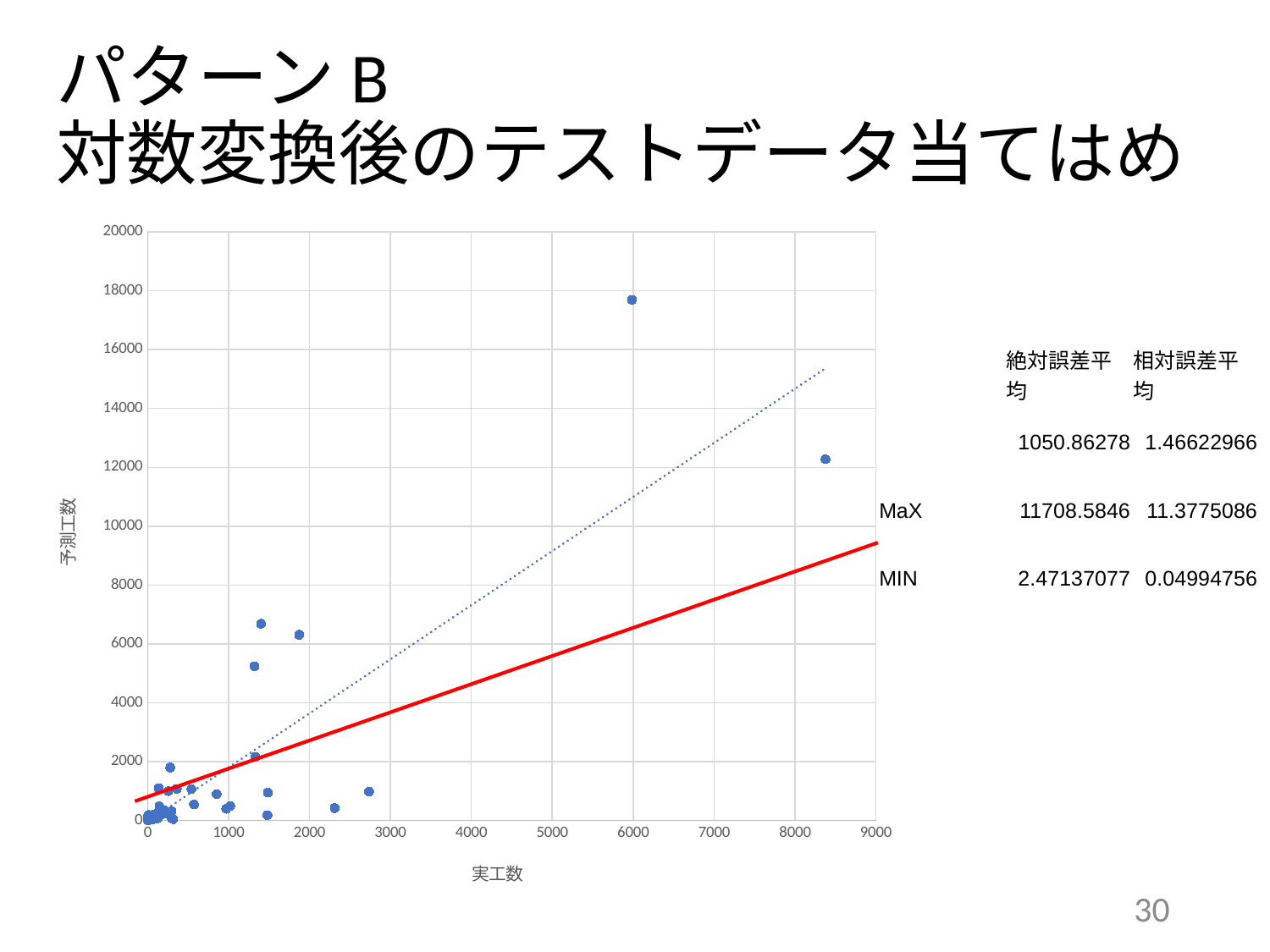

# パターンB 対数変換後のテストデータ当てはめ

### Chart

| Category | except-dev |
|---|---|
|  | 絶対誤差平均 | 相対誤差平均 |
| --- | --- | --- |
|  | 1050.86278 | 1.46622966 |
| MaX | 11708.5846 | 11.3775086 |
| MIN | 2.47137077 | 0.04994756 |
30